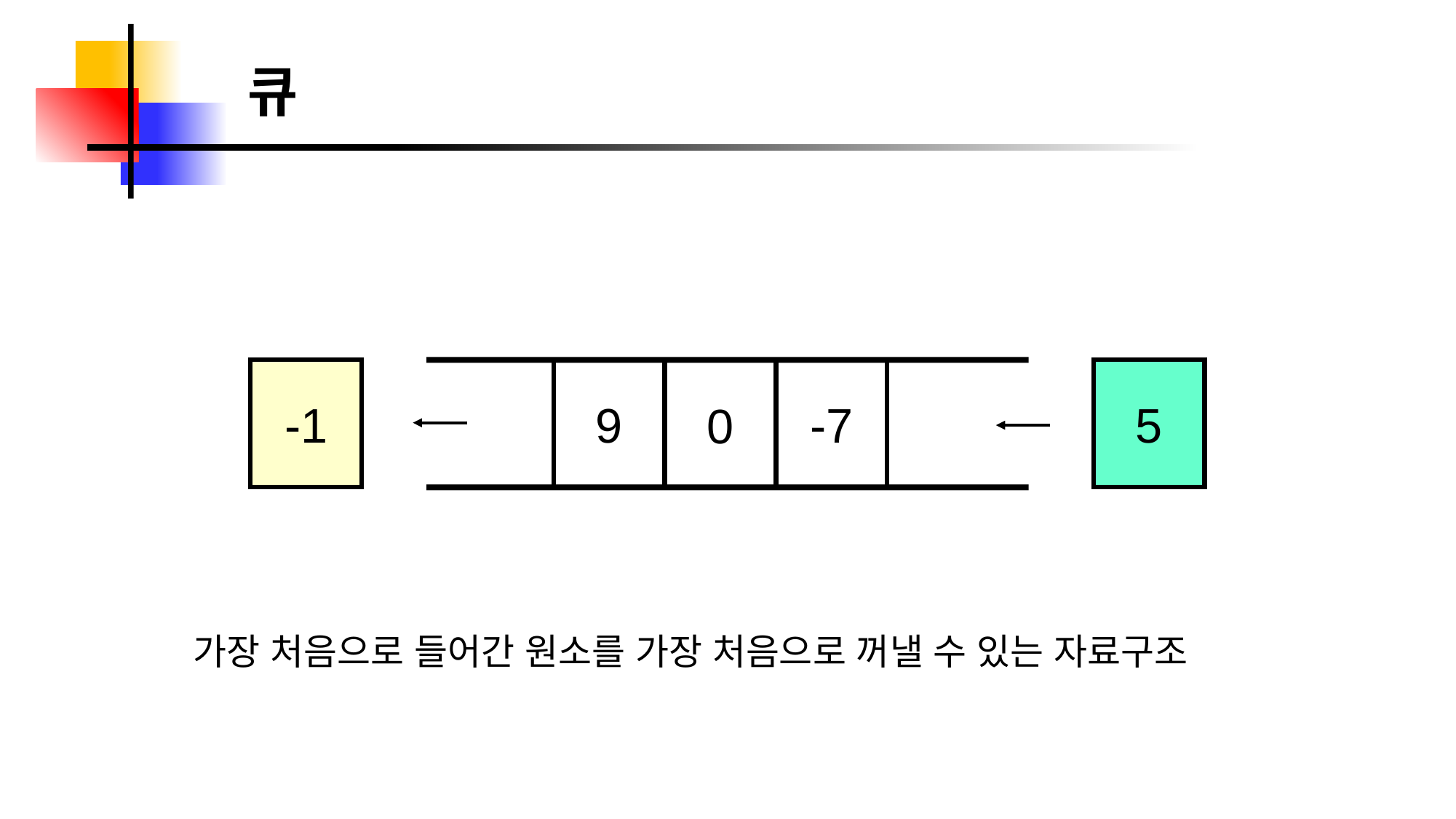

큐

-1
9
-7
5
0
가장 처음으로 들어간 원소를 가장 처음으로 꺼낼 수 있는 자료구조